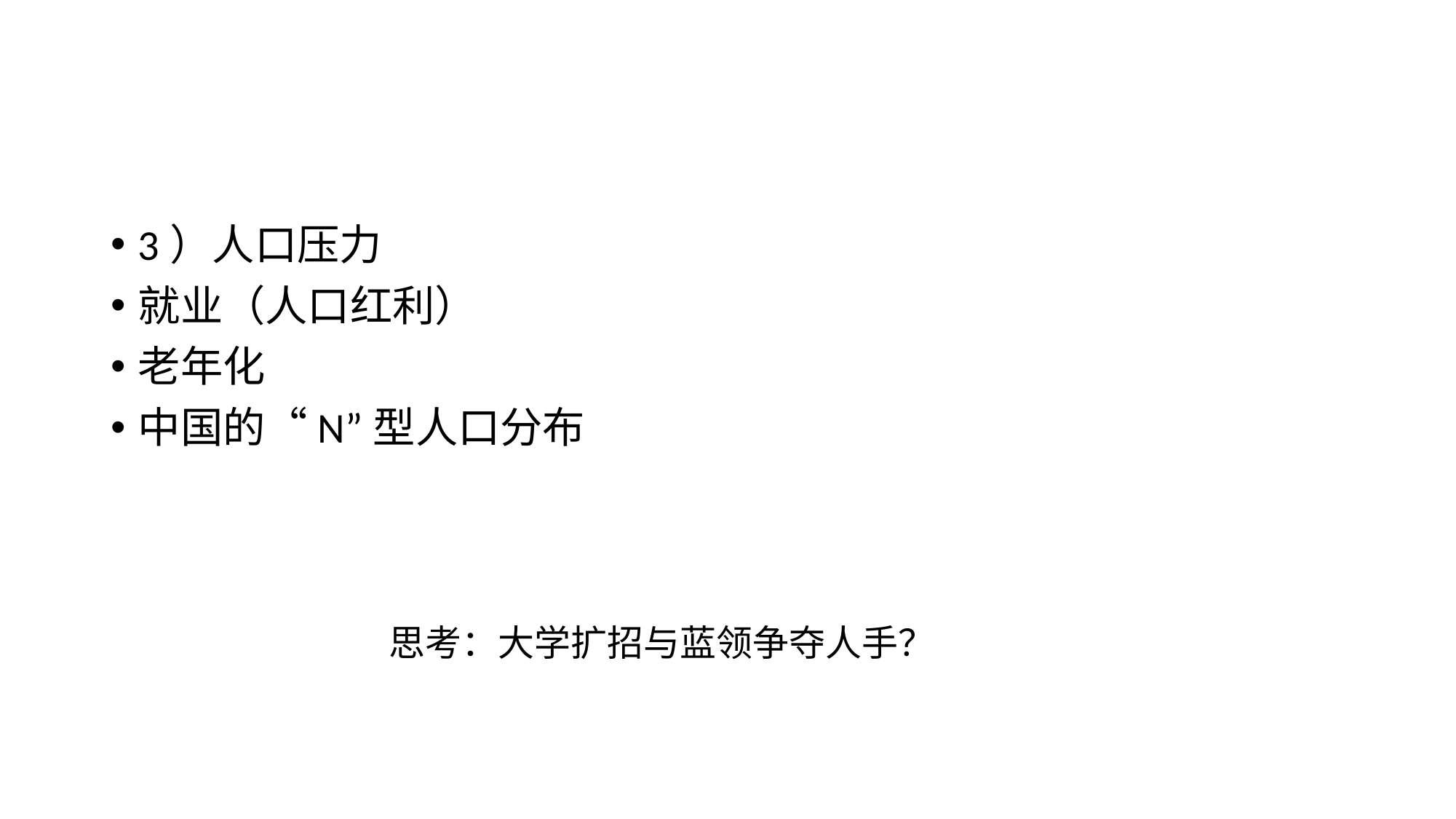

3）人口压力
就业（人口红利）
老年化
中国的“N”型人口分布
思考：大学扩招与蓝领争夺人手？